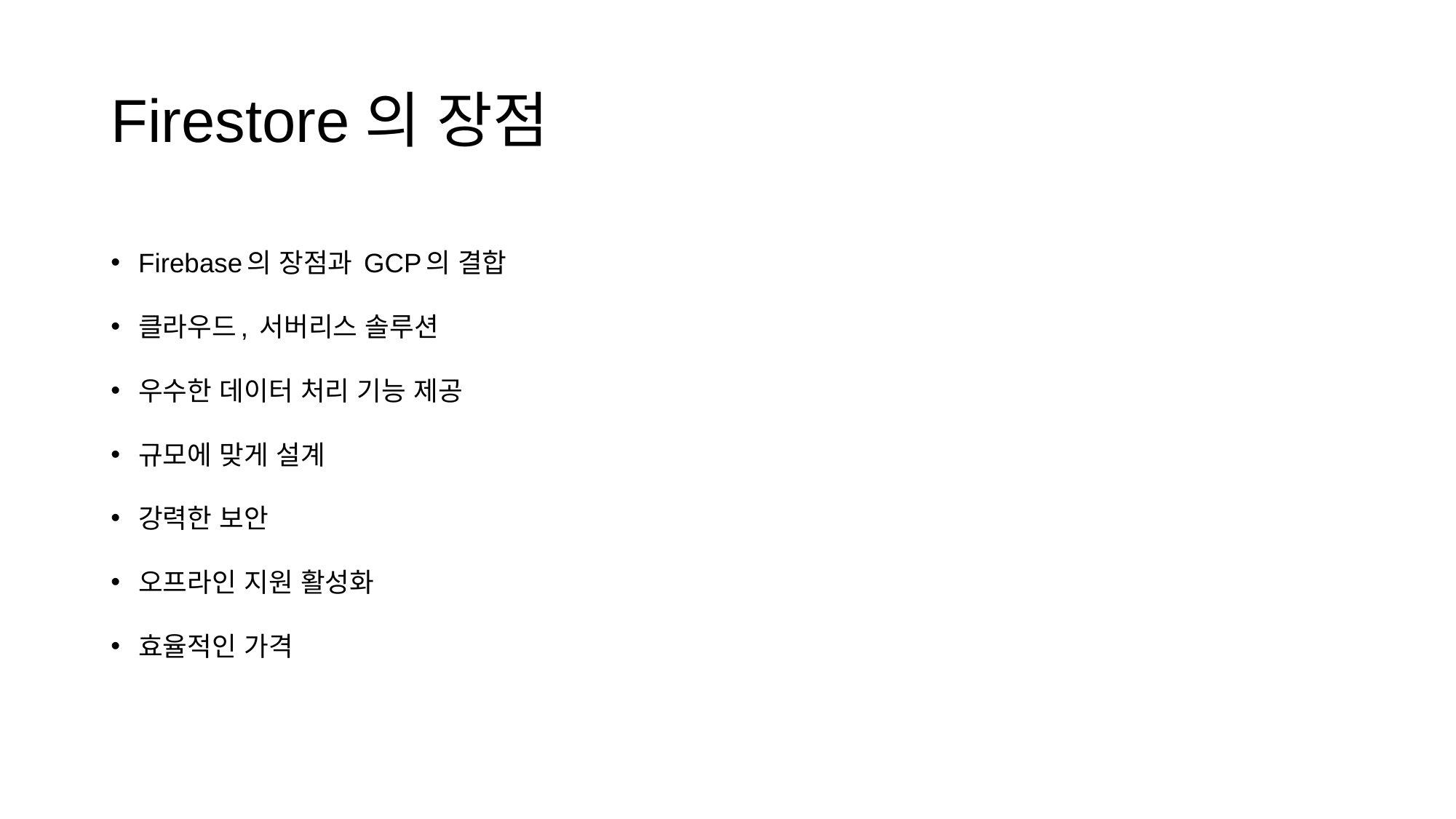

# Firestore의 장점
Firebase의 장점과 GCP의 결합
클라우드, 서버리스 솔루션
우수한 데이터 처리 기능 제공
규모에 맞게 설계
강력한 보안
오프라인 지원 활성화
효율적인 가격